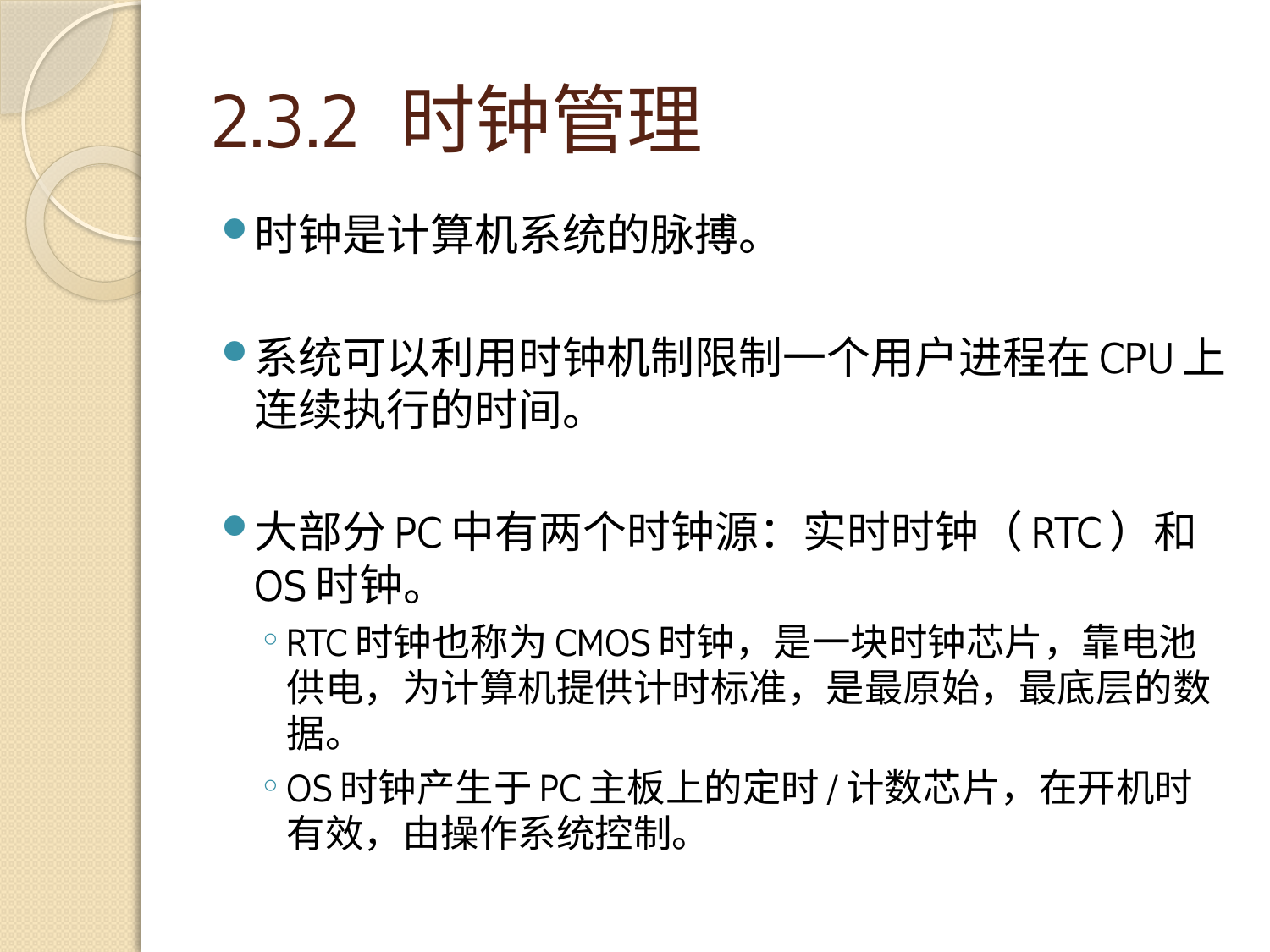

# 2.3.2 时钟管理
时钟是计算机系统的脉搏。

系统可以利用时钟机制限制一个用户进程在CPU上连续执行的时间。

大部分PC中有两个时钟源：实时时钟（RTC）和OS时钟。
RTC时钟也称为CMOS时钟，是一块时钟芯片，靠电池供电，为计算机提供计时标准，是最原始，最底层的数据。
OS时钟产生于PC主板上的定时/计数芯片，在开机时有效，由操作系统控制。